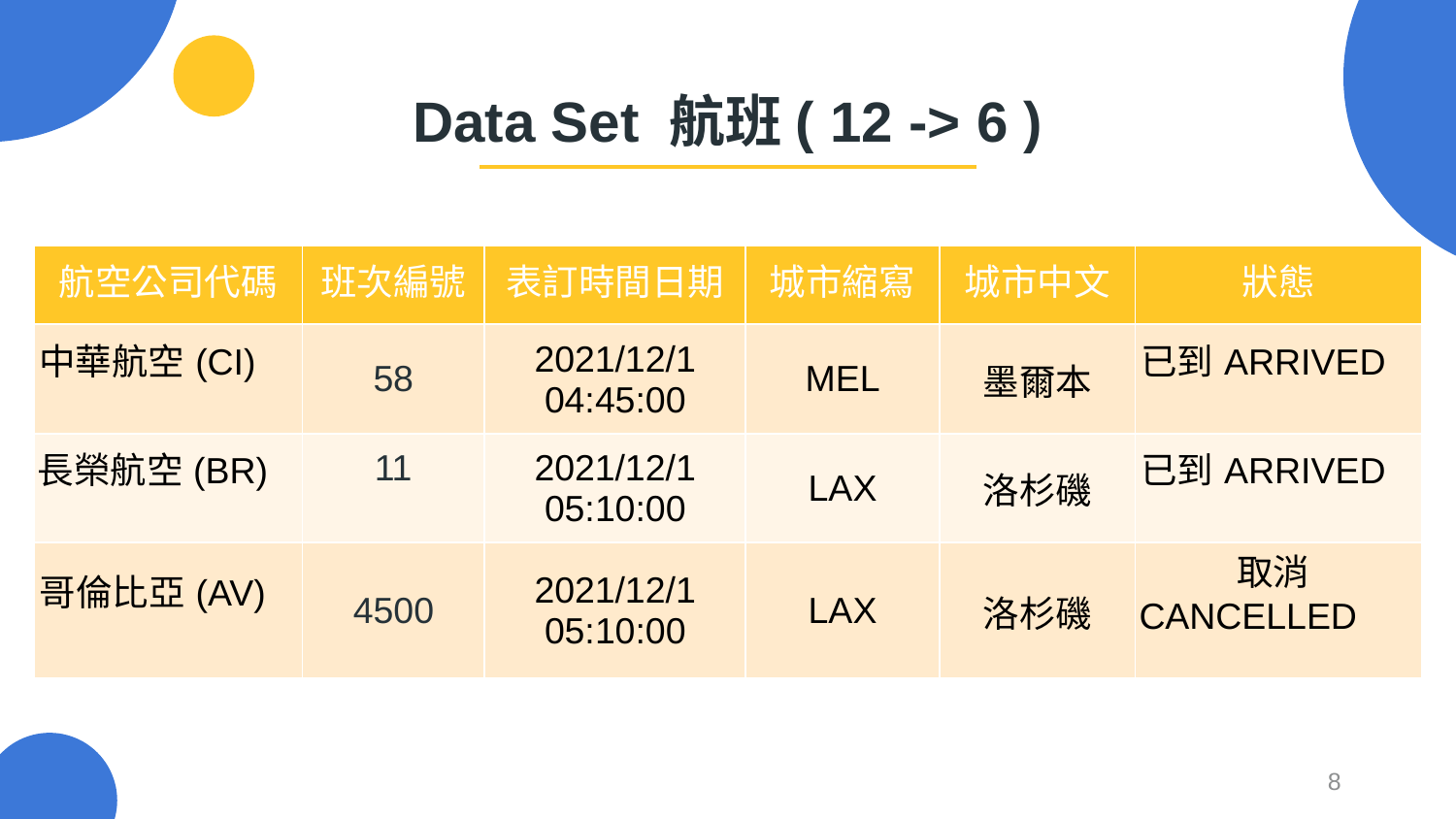

# Data Set 航班( 12 -> 6 )
| 航空公司代碼 | 班次編號 | 表訂時間日期 | 城市縮寫 | 城市中文 | 狀態 |
| --- | --- | --- | --- | --- | --- |
| 中華航空(CI) | 58 | 2021/12/1 04:45:00 | MEL | 墨爾本 | 已到ARRIVED |
| 長榮航空(BR) | 11 | 2021/12/1 05:10:00 | LAX | 洛杉磯 | 已到ARRIVED |
| 哥倫比亞(AV) | 4500 | 2021/12/1 05:10:00 | LAX | 洛杉磯 | 取消CANCELLED |